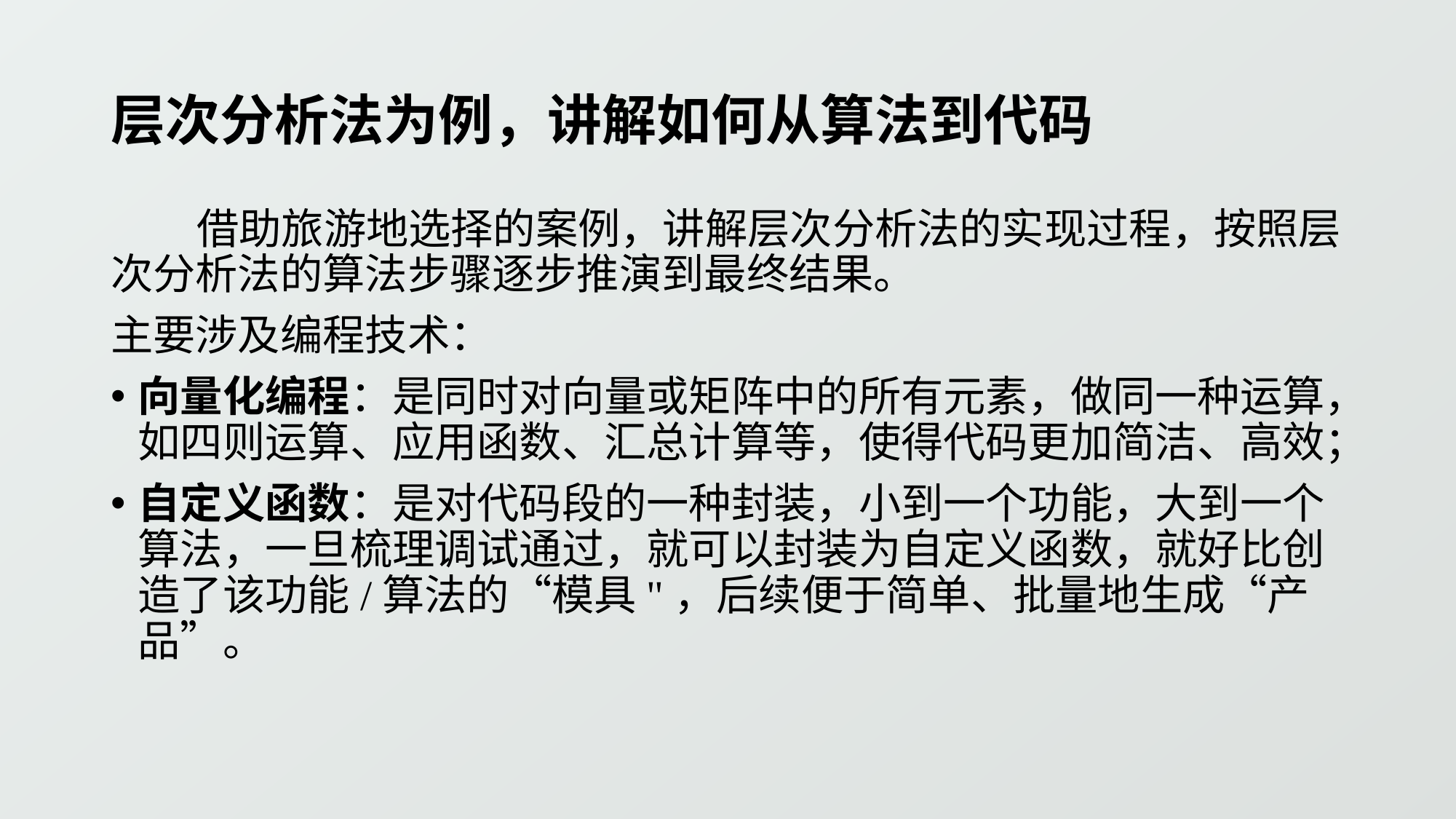

# 层次分析法为例，讲解如何从算法到代码
        借助旅游地选择的案例，讲解层次分析法的实现过程，按照层次分析法的算法步骤逐步推演到最终结果。
主要涉及编程技术：
向量化编程：是同时对向量或矩阵中的所有元素，做同一种运算，如四则运算、应用函数、汇总计算等，使得代码更加简洁、高效；
自定义函数：是对代码段的一种封装，小到一个功能，大到一个算法，一旦梳理调试通过，就可以封装为自定义函数，就好比创造了该功能/算法的“模具"，后续便于简单、批量地生成“产品”。